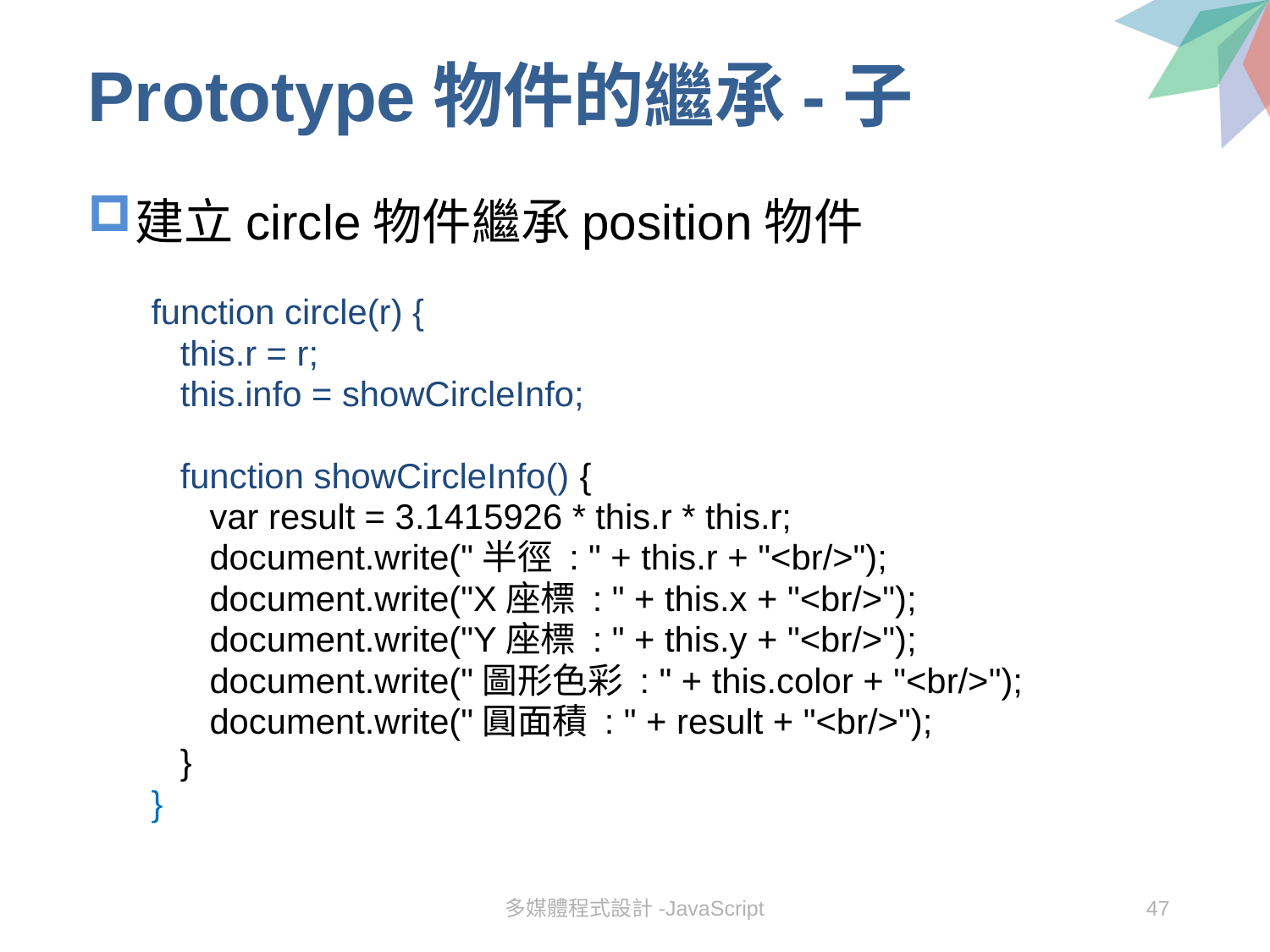

# Prototype物件的繼承-子
建立circle物件繼承position物件

function circle(r) {
   this.r = r;
   this.info = showCircleInfo;

   function showCircleInfo() {
      var result = 3.1415926 * this.r * this.r;
      document.write("半徑 : " + this.r + "<br/>");
      document.write("X座標 : " + this.x + "<br/>");
      document.write("Y座標 : " + this.y + "<br/>");
      document.write("圖形色彩 : " + this.color + "<br/>");
      document.write("圓面積 : " + result + "<br/>");
   }
}
多媒體程式設計-JavaScript
47